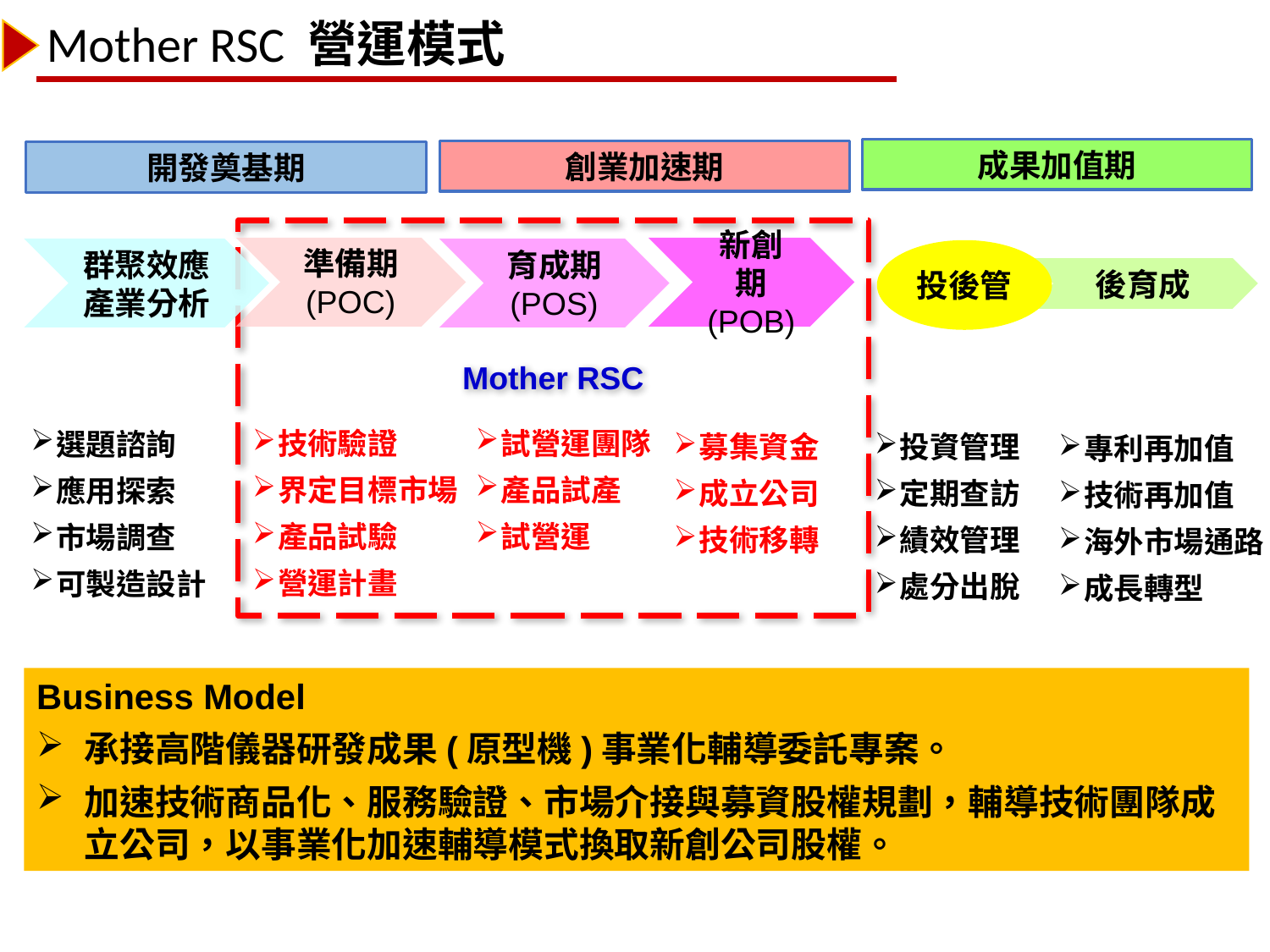

Mother RSC 營運模式

成果加值期
創業加速期
開發奠基期

Mother RSC

準備期
(POC)
新創期
(POB)
育成期
(POS)
群聚效應
產業分析
後育成
投後管
試營運團隊
產品試產
試營運
技術驗證
界定目標市場
產品試驗
營運計畫
選題諮詢
應用探索
市場調查
可製造設計
募集資金
成立公司
技術移轉
投資管理
定期查訪
績效管理
處分出脫
專利再加值
技術再加值
海外市場通路
成長轉型
Business Model
承接高階儀器研發成果(原型機)事業化輔導委託專案。
加速技術商品化、服務驗證、市場介接與募資股權規劃，輔導技術團隊成立公司，以事業化加速輔導模式換取新創公司股權。